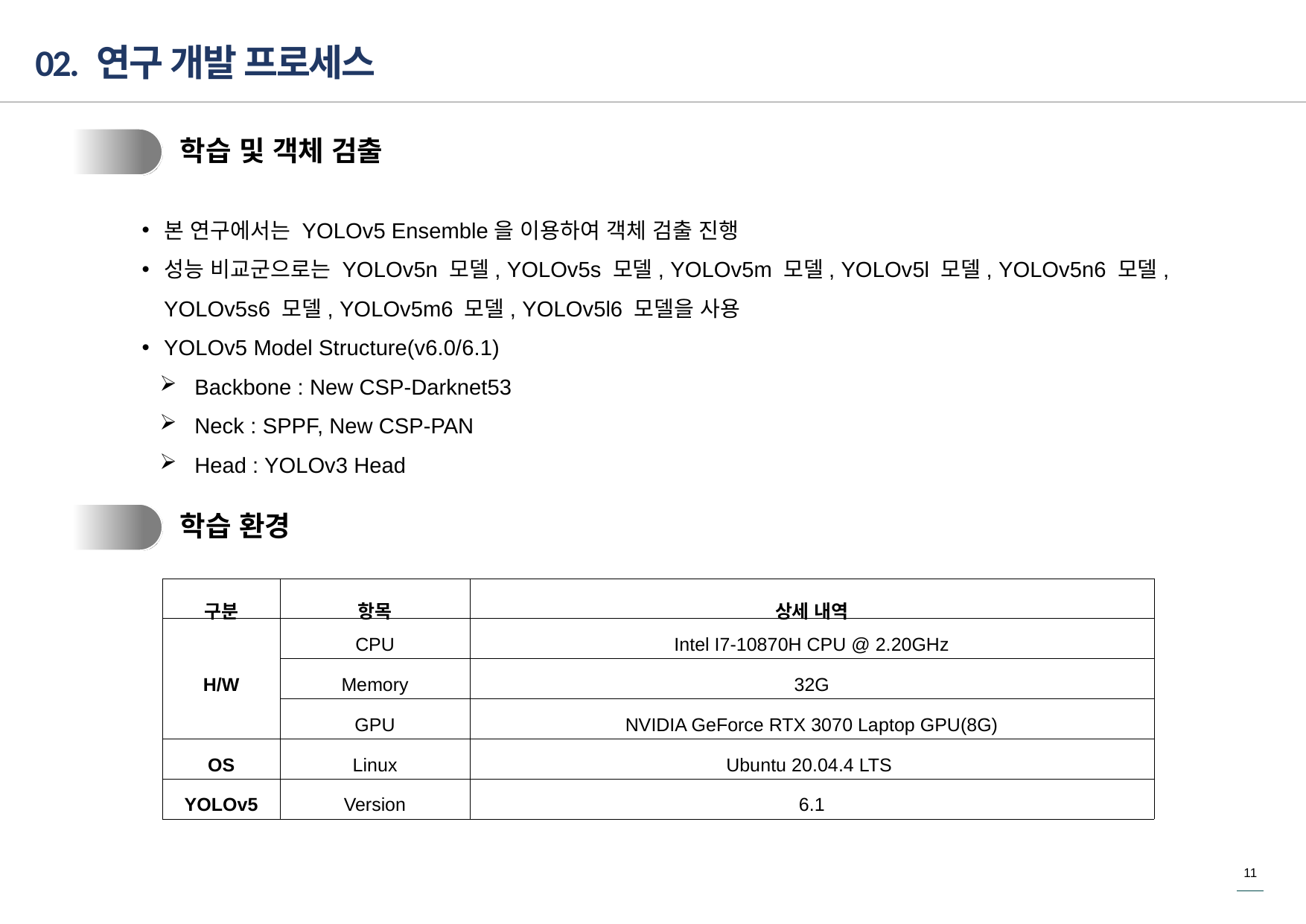

02. 연구 개발 프로세스

4
학습 및 객체 검출
본 연구에서는 YOLOv5 Ensemble을 이용하여 객체 검출 진행
성능 비교군으로는 YOLOv5n 모델, YOLOv5s 모델, YOLOv5m 모델, YOLOv5l 모델, YOLOv5n6 모델, YOLOv5s6 모델, YOLOv5m6 모델, YOLOv5l6 모델을 사용
YOLOv5 Model Structure(v6.0/6.1)
Backbone : New CSP-Darknet53
Neck : SPPF, New CSP-PAN
Head : YOLOv3 Head

5
학습 환경
| 구분 | 항목 | 상세 내역 |
| --- | --- | --- |
| H/W | CPU | Intel I7-10870H CPU @ 2.20GHz |
|  | Memory | 32G |
|  | GPU | NVIDIA GeForce RTX 3070 Laptop GPU(8G) |
| OS | Linux | Ubuntu 20.04.4 LTS |
| YOLOv5 | Version | 6.1 |